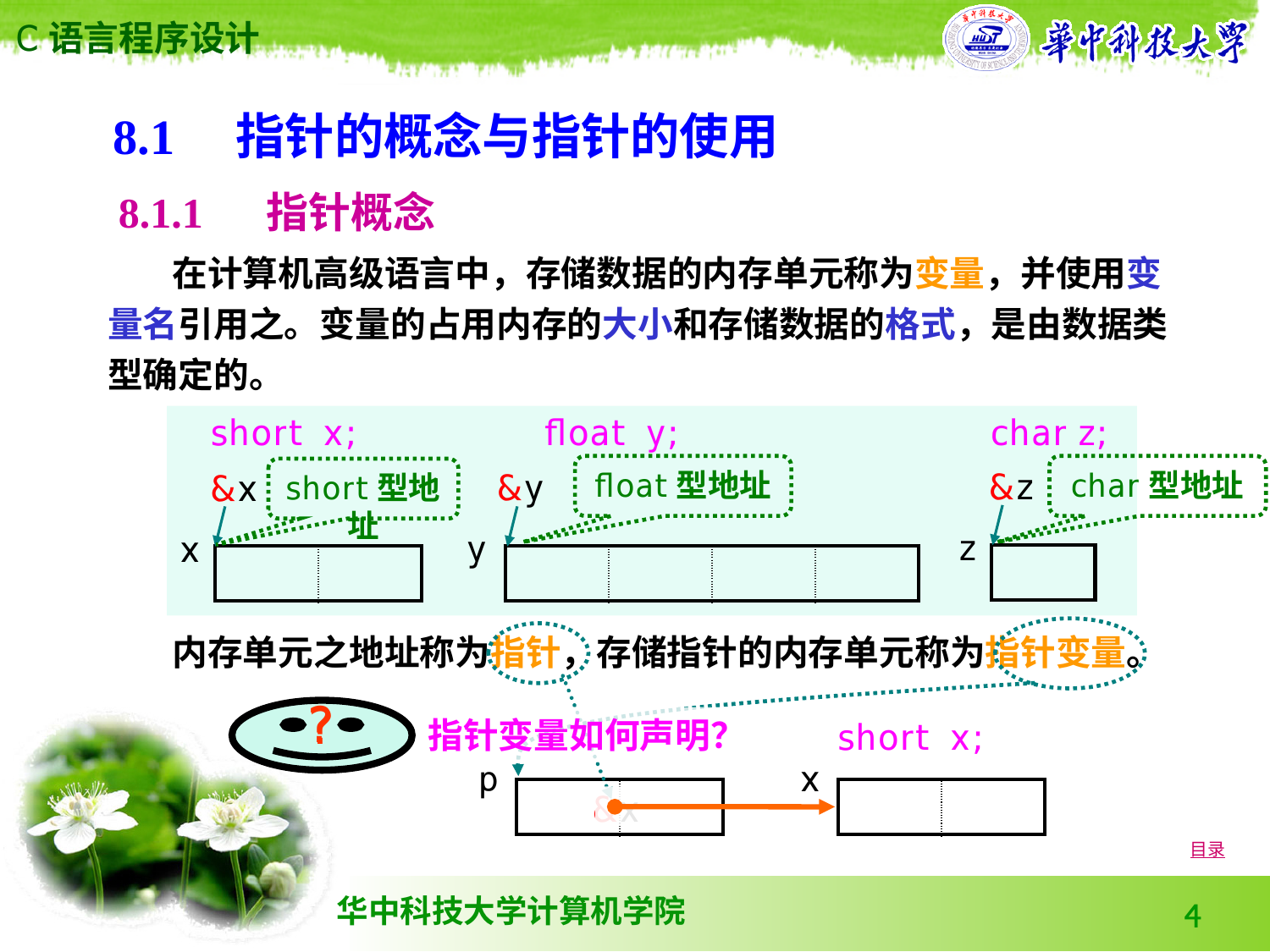

8.1　指针的概念与指针的使用
8.1.1 　指针概念
       在计算机高级语言中，存储数据的内存单元称为变量，并使用变量名引用之。变量的占用内存的大小和存储数据的格式，是由数据类型确定的。
          short  x;                  float  y;                              char z;

float型地址
char型地址
short型地址
&z
&y
&x

z
y
x
|  |
| --- |
|  |  |  |  |
| --- | --- | --- | --- |
|  |  |
| --- | --- |
       内存单元之地址称为指针，存储指针的内存单元称为指针变量。

?
?

指针变量如何声明？
short  x;
p
x
|  |  |
| --- | --- |
|  |  |
| --- | --- |
&x

目录
4